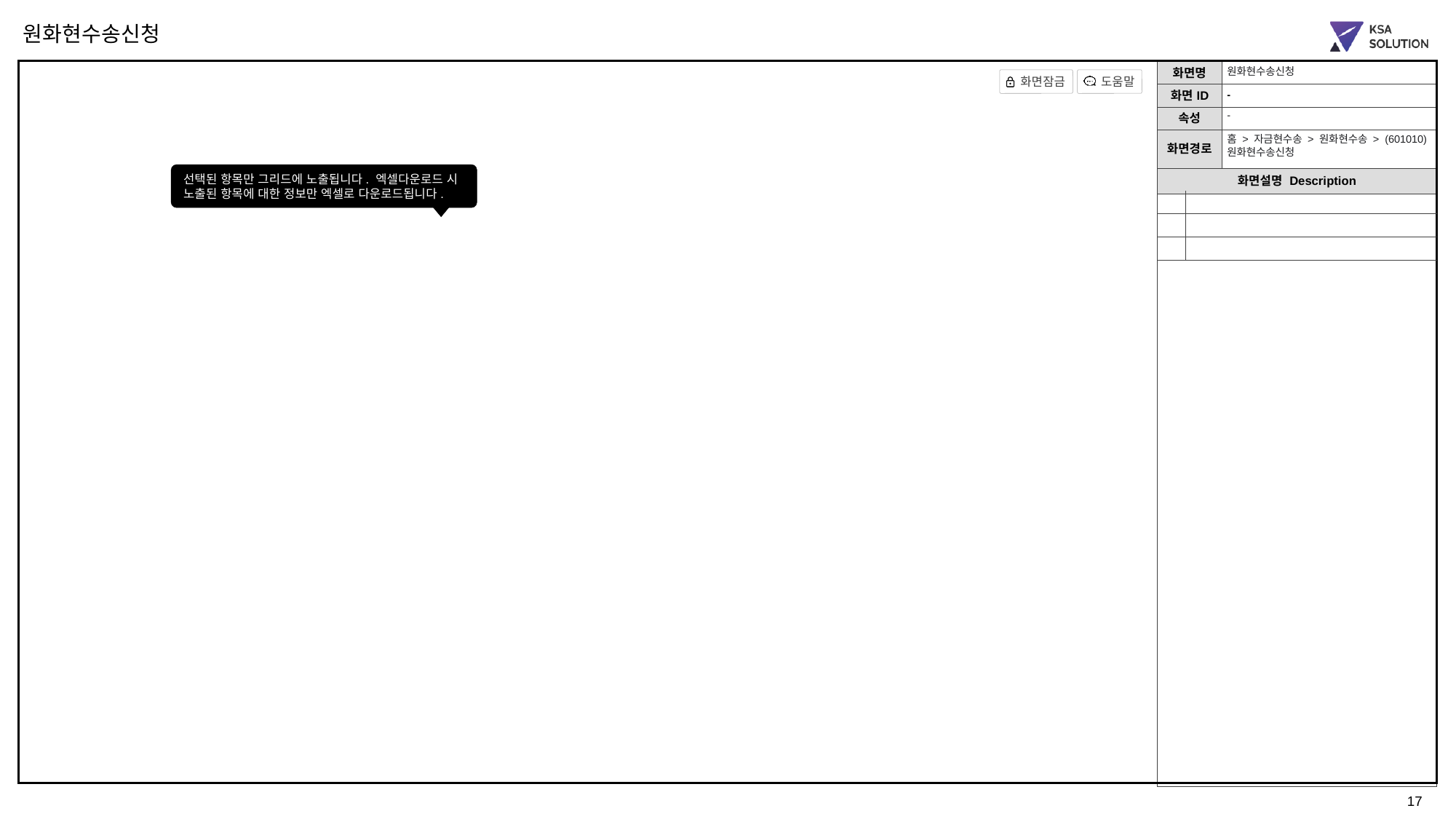

원화현수송신청
원화현수송신청
-
-
홈 > 자금현수송 > 원화현수송 >  (601010) 원화현수송신청
선택된 항목만 그리드에 노출됩니다. 엑셀다운로드 시 노출된 항목에 대한 정보만 엑셀로 다운로드됩니다.

|  |  |
| --- | --- |
|  |  |
|  |  |